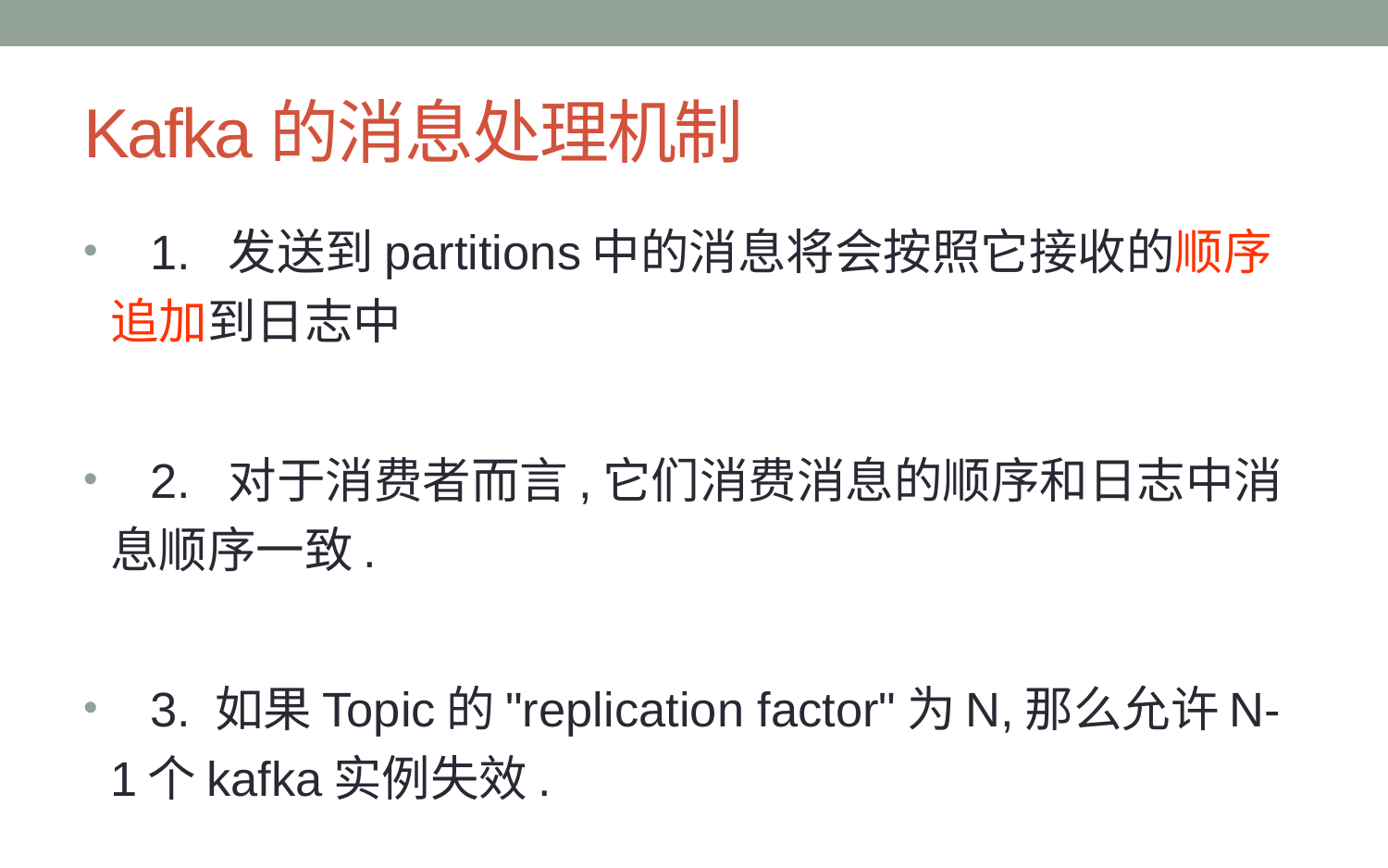

# Kafka的消息处理机制
   1.  发送到partitions中的消息将会按照它接收的顺序追加到日志中

   2.  对于消费者而言,它们消费消息的顺序和日志中消息顺序一致.

   3. 如果Topic的"replication factor"为N,那么允许N-1个kafka实例失效.